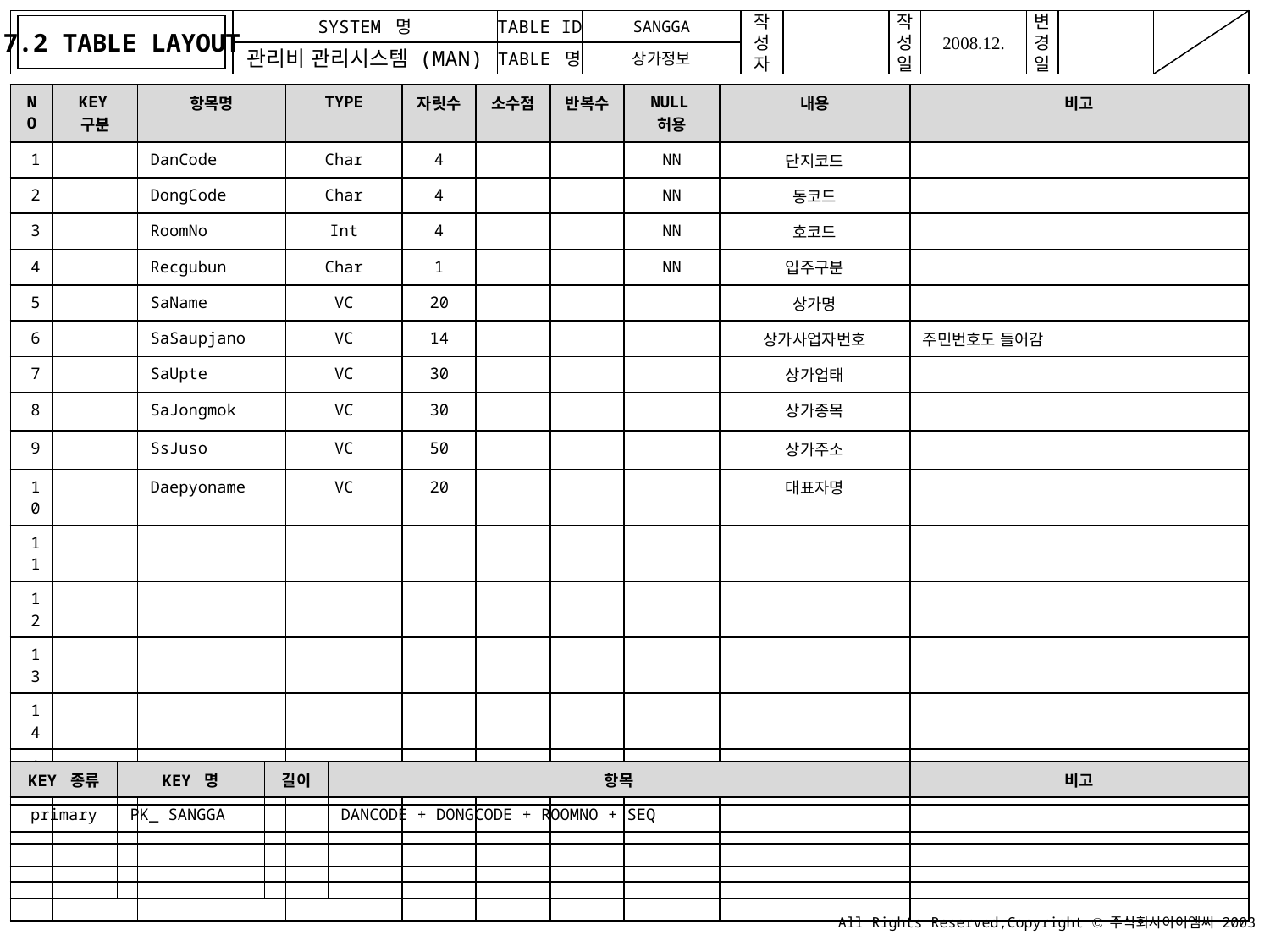

7.2 TABLE LAYOUT
SANGGA
상가정보
| NO | KEY구분 | 항목명 | TYPE | 자릿수 | 소수점 | 반복수 | NULL허용 | 내용 | 비고 |
| --- | --- | --- | --- | --- | --- | --- | --- | --- | --- |
| 1 |  | DanCode | Char | 4 |  |  | NN | 단지코드 |  |
| 2 |  | DongCode | Char | 4 |  |  | NN | 동코드 |  |
| 3 |  | RoomNo | Int | 4 |  |  | NN | 호코드 |  |
| 4 |  | Recgubun | Char | 1 |  |  | NN | 입주구분 |  |
| 5 |  | SaName | VC | 20 |  |  |  | 상가명 |  |
| 6 |  | SaSaupjano | VC | 14 |  |  |  | 상가사업자번호 | 주민번호도 들어감 |
| 7 |  | SaUpte | VC | 30 |  |  |  | 상가업태 |  |
| 8 |  | SaJongmok | VC | 30 |  |  |  | 상가종목 |  |
| 9 |  | SsJuso | VC | 50 |  |  |  | 상가주소 |  |
| 10 |  | Daepyoname | VC | 20 |  |  |  | 대표자명 |  |
| 11 |  |  |  |  |  |  |  |  |  |
| 12 |  |  |  |  |  |  |  |  |  |
| 13 |  |  |  |  |  |  |  |  |  |
| 14 |  |  |  |  |  |  |  |  |  |
| 15 |  |  |  |  |  |  |  |  |  |
|  |  |  |  |  |  |  |  |  |  |
|  |  |  |  |  |  |  |  |  |  |
|  |  |  |  |  |  |  |  |  |  |
| KEY 종류 | KEY 명 | 길이 | 항목 | 비고 |
| --- | --- | --- | --- | --- |
| primary | PK\_ SANGGA |  | DANCODE + DONGCODE + ROOMNO + SEQ |  |
|  |  |  |  |  |
|  |  |  |  |  |